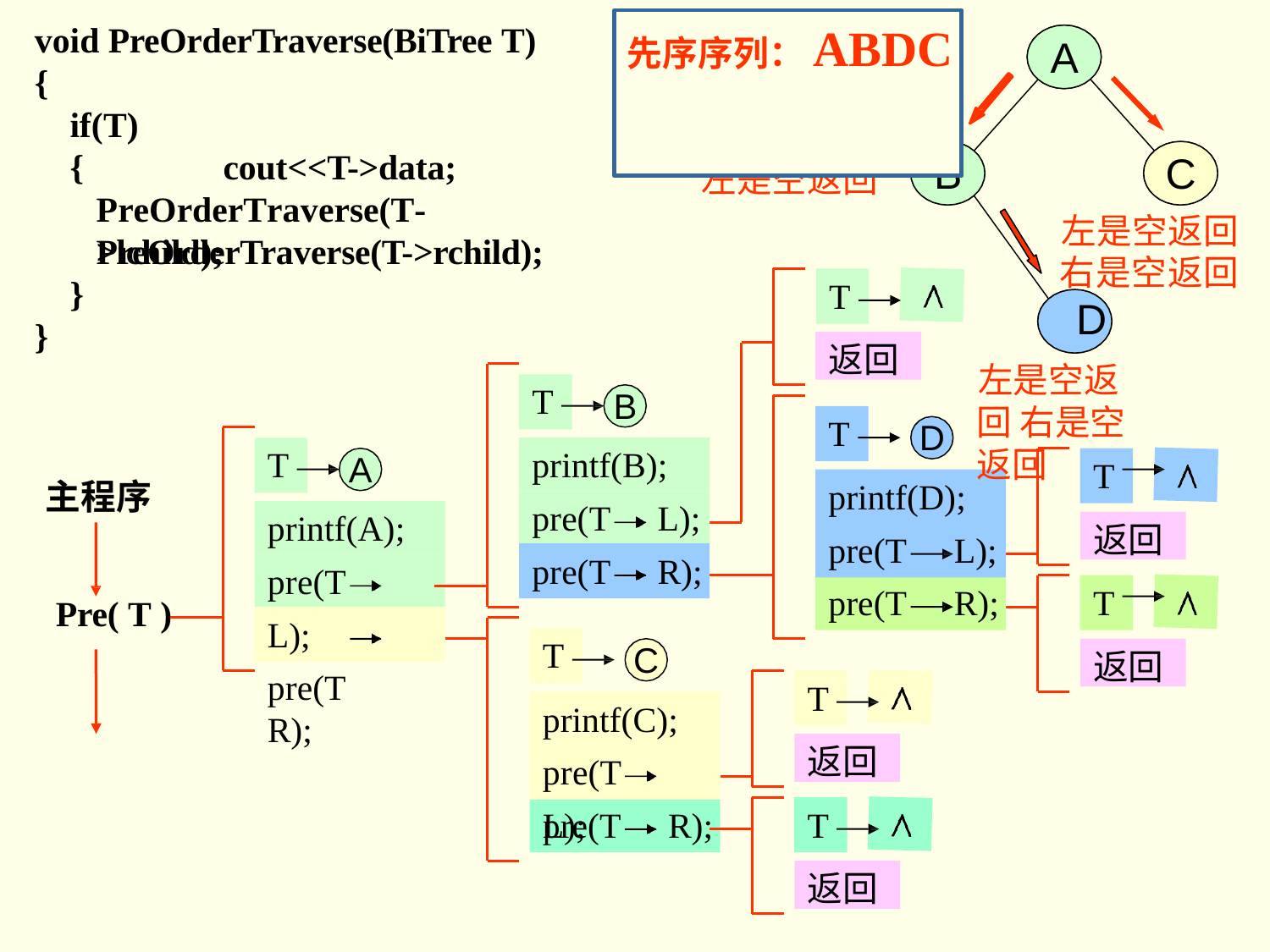

# 先序序列：ABDC
void PreOrderTraverse(BiTree T)
{
if(T)

A

C
左是空返回 右是空返回  D
左是空返回 右是空返回

{		cout<<T->data;  PreOrderTraverse(T->lchild);
B
左是空返回

PreOrderTraverse(T->rchild);

}
T

}
返回

T
B

T
D

printf(B);
pre(T	L);

T
A

T
printf(D);
pre(T	L);

主程序

printf(A);  pre(T	L);
pre(T	R);

返回

pre(T	R);

pre(T	R);
T

Pre( T )

T

C

返回

T
printf(C);  pre(T	L);

返回

pre(T	R);
T

返回